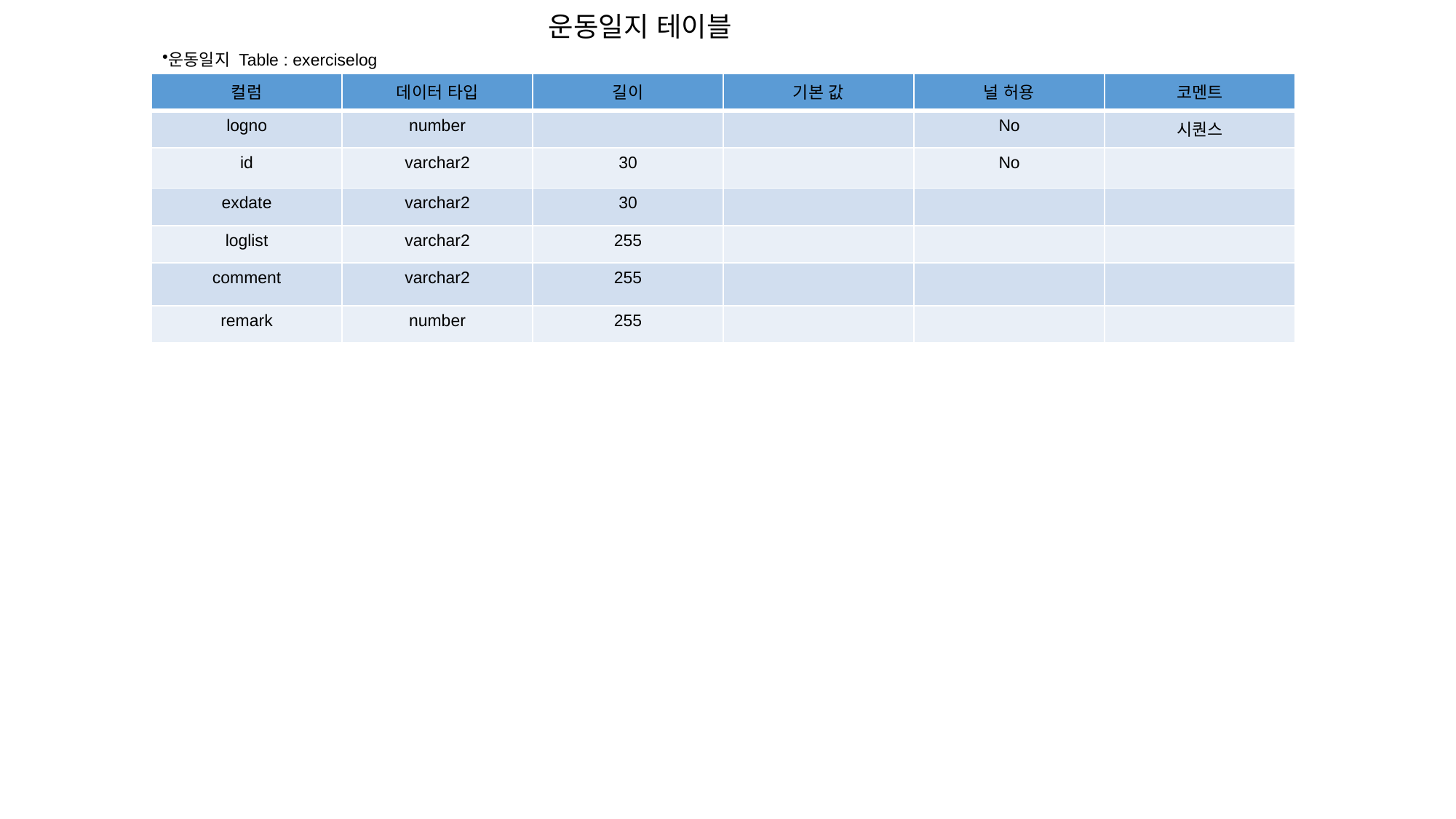

운동일지 테이블

운동일지 Table : exerciselog

| 컬럼 | 데이터 타입 | 길이 | 기본 값 | 널 허용 | 코멘트 |
| --- | --- | --- | --- | --- | --- |
| logno | number |  |  | No | 시퀀스 |
| id | varchar2 | 30 |  | No |  |
| exdate | varchar2 | 30 |  |  |  |
| loglist | varchar2 | 255 |  |  |  |
| comment | varchar2 | 255 |  |  |  |
| remark | number | 255 |  |  |  |